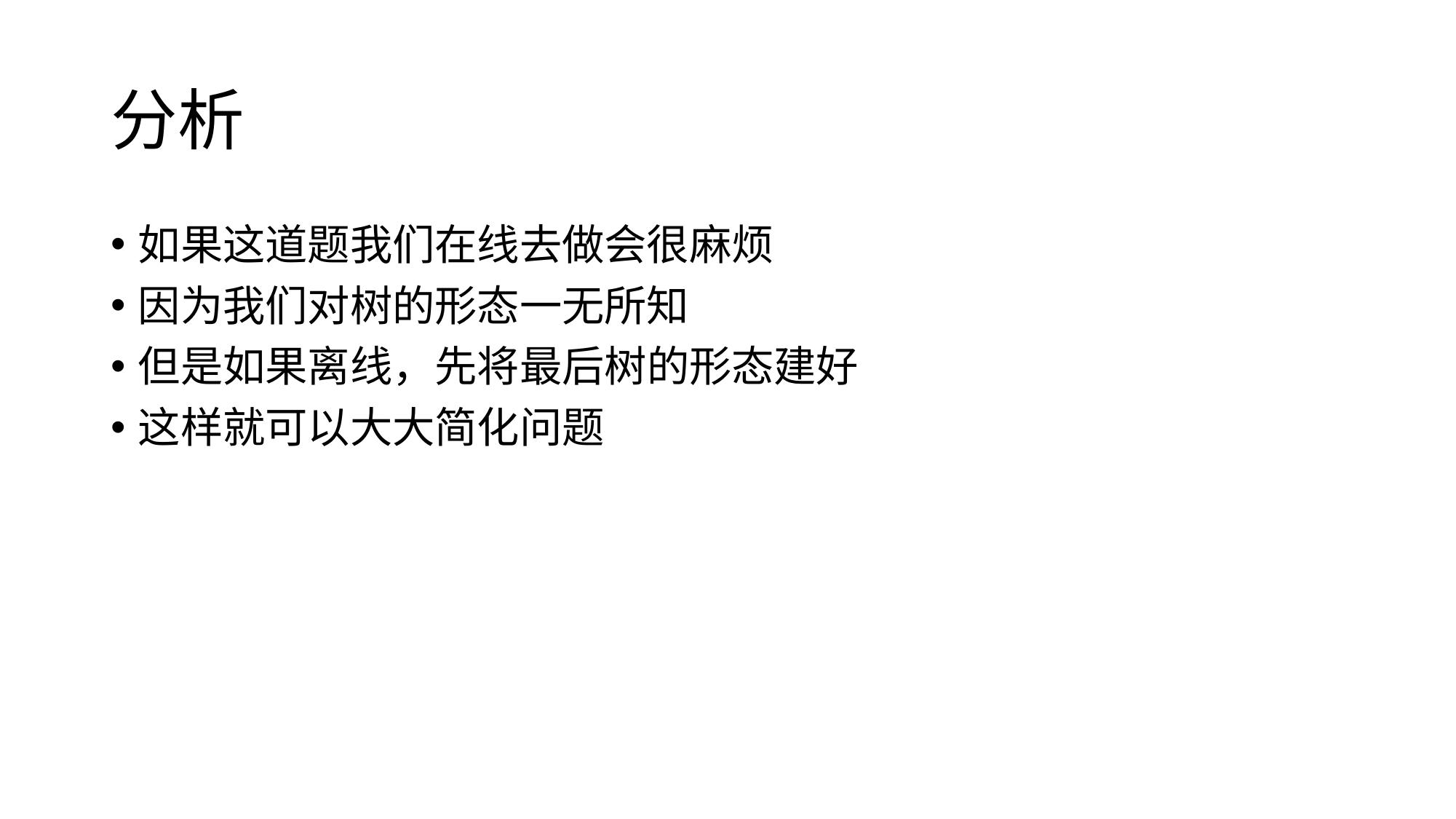

# 分析
如果这道题我们在线去做会很麻烦
因为我们对树的形态一无所知
但是如果离线，先将最后树的形态建好
这样就可以大大简化问题